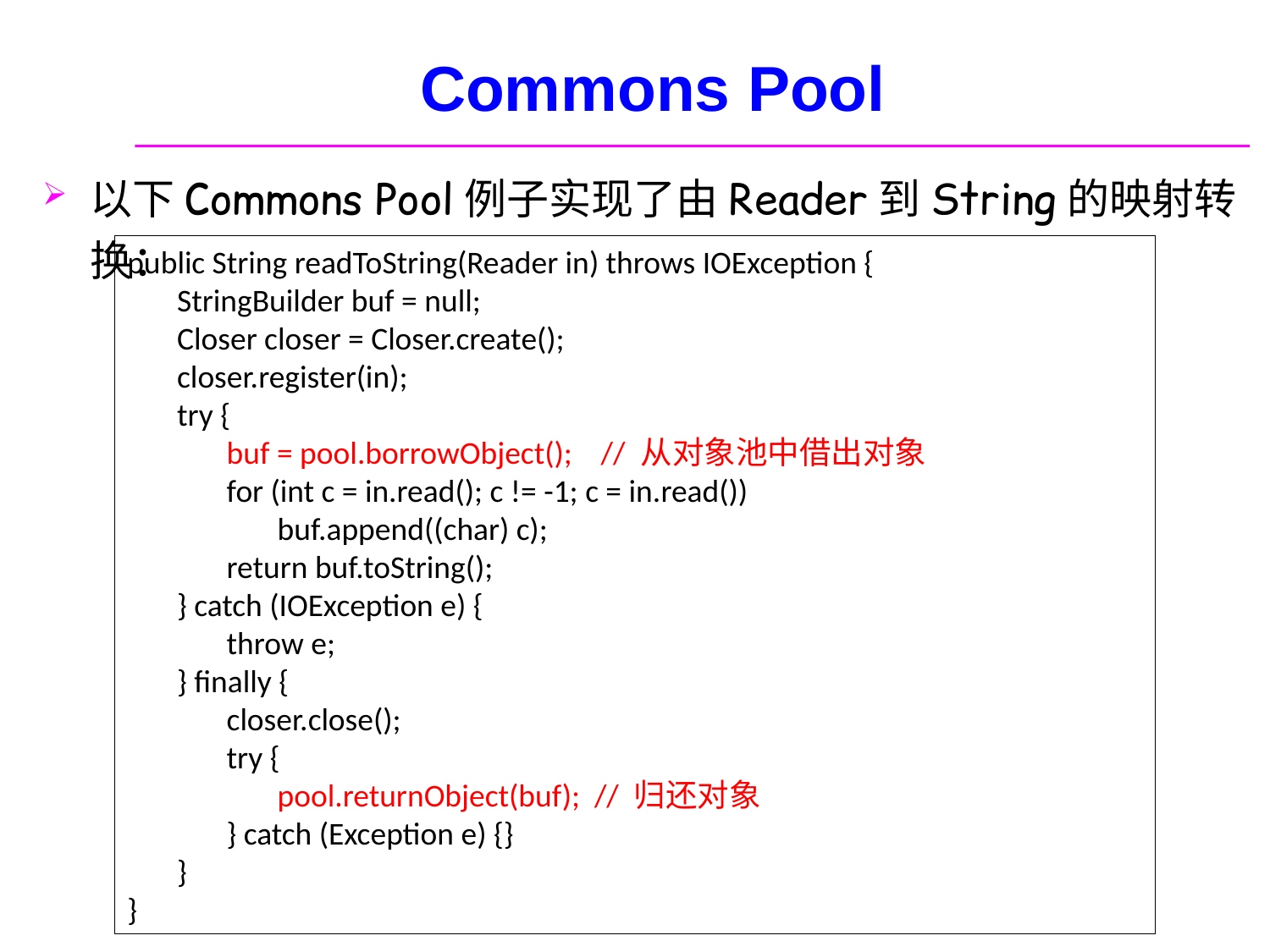

# Commons Pool
以下Commons Pool例子实现了由Reader到String的映射转换：
public String readToString(Reader in) throws IOException {
StringBuilder buf = null;
Closer closer = Closer.create();
closer.register(in);
try {
buf = pool.borrowObject();    // 从对象池中借出对象
for (int c = in.read(); c != -1; c = in.read())
buf.append((char) c);
return buf.toString();
} catch (IOException e) {
throw e;
} finally {
closer.close();
try {
pool.returnObject(buf);  // 归还对象
} catch (Exception e) {}
}
}
16